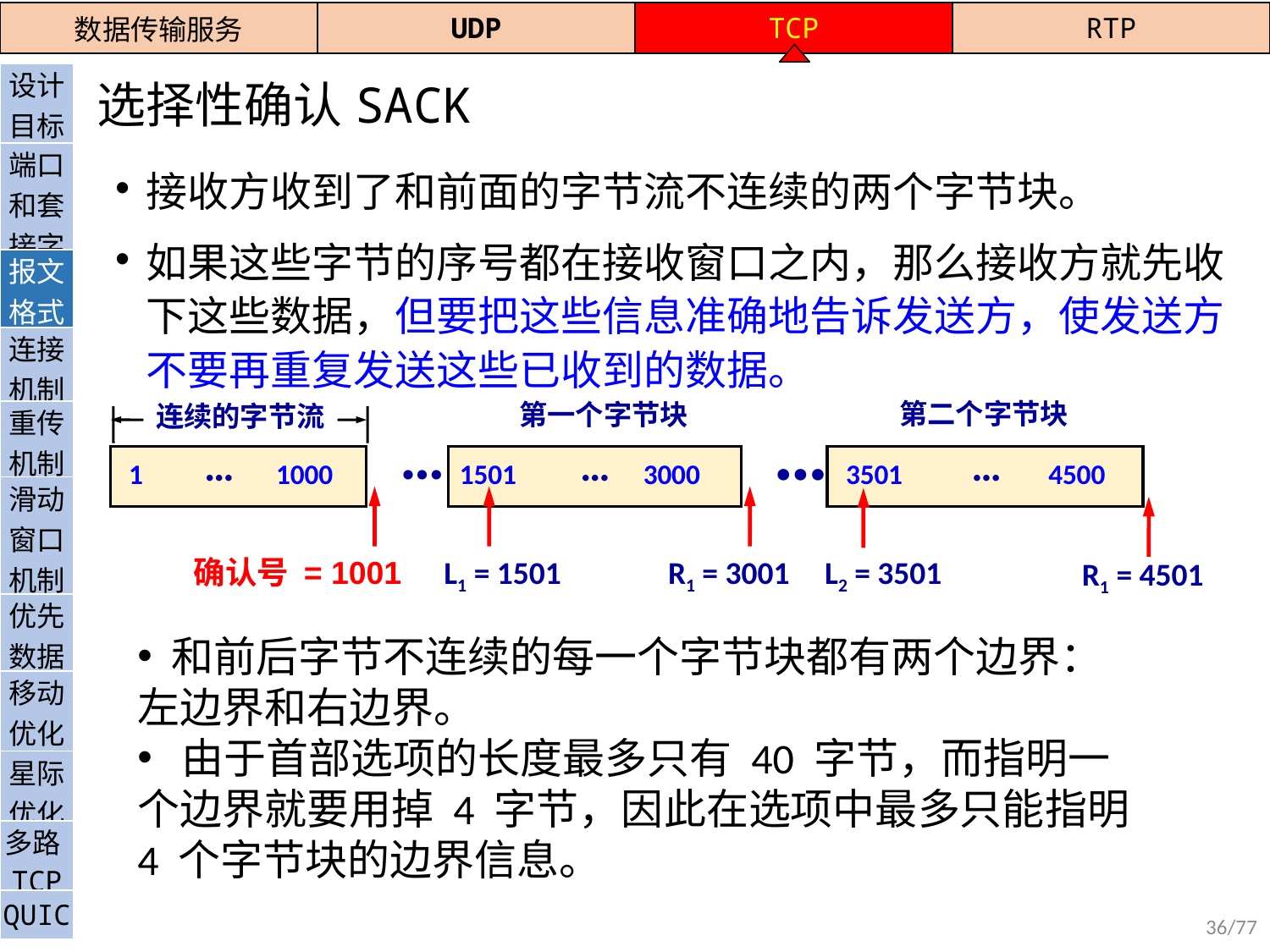

| 数据传输服务 | UDP | TCP | RTP |
| --- | --- | --- | --- |

| 设计目标 |
| --- |
| 端口和套接字 |
| 报文格式 |
| 连接机制 |
| 重传机制 |
| 滑动窗口机制 |
| 优先数据 |
| 移动优化 |
| 星际优化 |
| 多路TCP |
| QUIC |
# 选择性确认SACK
接收方收到了和前面的字节流不连续的两个字节块。
如果这些字节的序号都在接收窗口之内，那么接收方就先收下这些数据，但要把这些信息准确地告诉发送方，使发送方不要再重复发送这些已收到的数据。
第二个字节块
第一个字节块
连续的字节流
…

…

…
…
…

1                     1000                    1501                    3000                       3501                       4500

确认号 = 1001
L1 = 1501
R1 = 3001
L2 = 3501
R1 = 4501
 和前后字节不连续的每一个字节块都有两个边界：左边界和右边界。
  由于首部选项的长度最多只有 40 字节，而指明一个边界就要用掉 4 字节，因此在选项中最多只能指明 4 个字节块的边界信息。
36/77